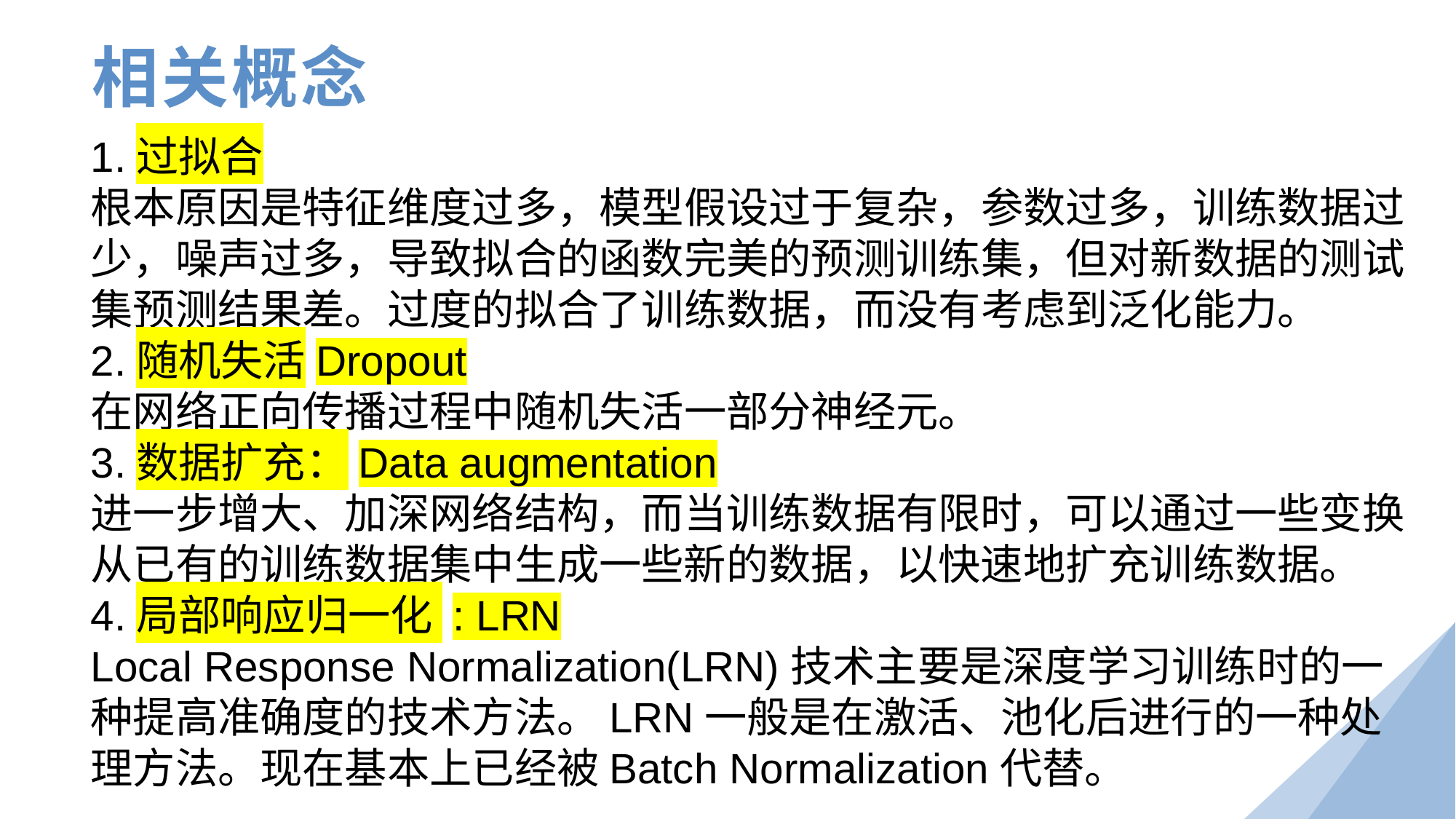

# 相关概念
1.过拟合
根本原因是特征维度过多，模型假设过于复杂，参数过多，训练数据过少，噪声过多，导致拟合的函数完美的预测训练集，但对新数据的测试集预测结果差。过度的拟合了训练数据，而没有考虑到泛化能力。
2.随机失活Dropout
在网络正向传播过程中随机失活一部分神经元。
3.数据扩充：Data augmentation
进一步增大、加深网络结构，而当训练数据有限时，可以通过一些变换从已有的训练数据集中生成一些新的数据，以快速地扩充训练数据。
4.局部响应归一化 : LRN
Local Response Normalization(LRN)技术主要是深度学习训练时的一种提高准确度的技术方法。LRN一般是在激活、池化后进行的一种处理方法。现在基本上已经被Batch Normalization代替。